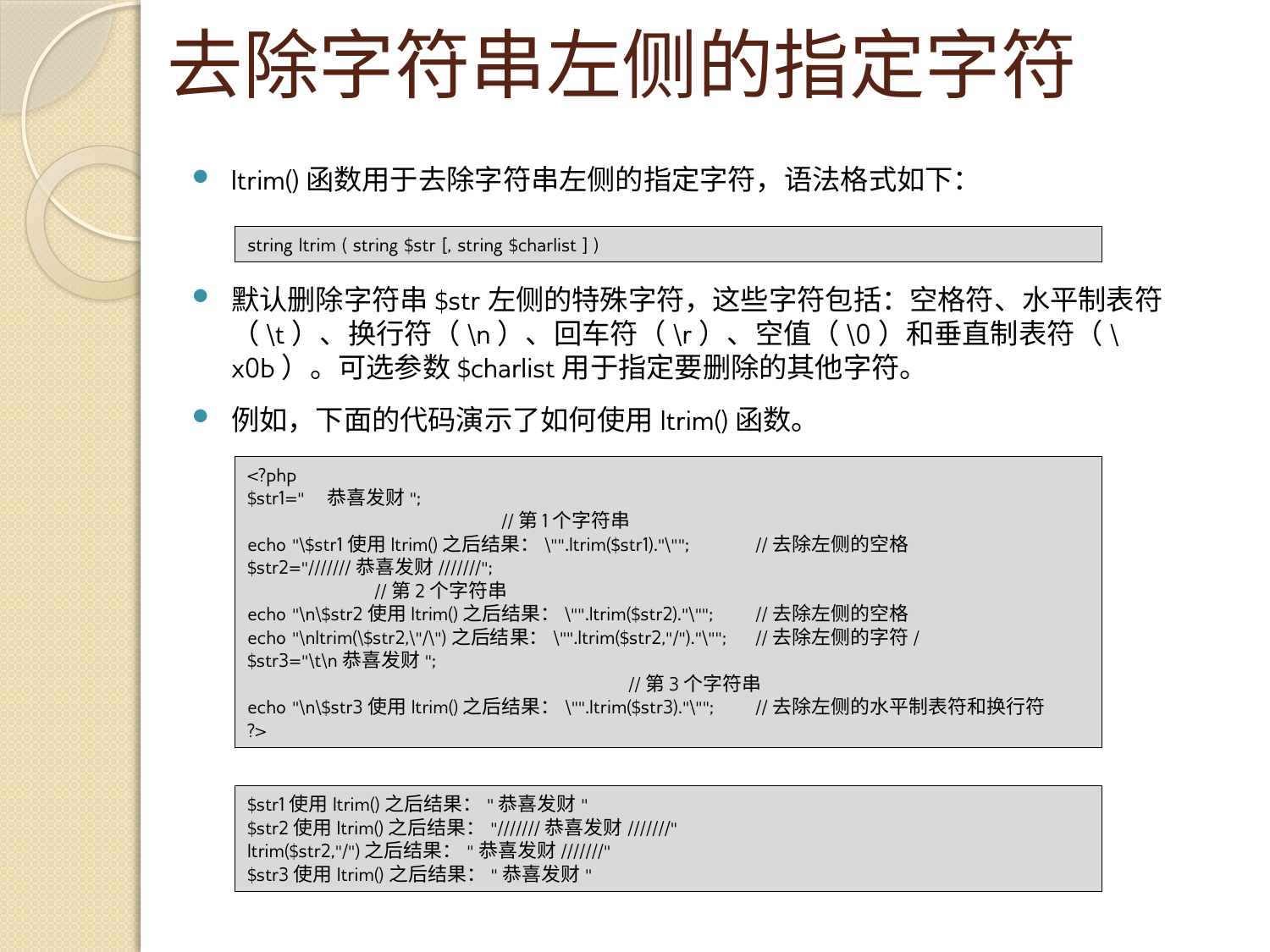

# 去除字符串左侧的指定字符
ltrim()函数用于去除字符串左侧的指定字符，语法格式如下：
string ltrim ( string $str [, string $charlist ] )
默认删除字符串$str左侧的特殊字符，这些字符包括：空格符、水平制表符（\t）、换行符（\n）、回车符（\r）、空值（\0）和垂直制表符（\x0b）。可选参数$charlist用于指定要删除的其他字符。
例如，下面的代码演示了如何使用ltrim()函数。
<?php
$str1="   恭喜发财"; 							//第1个字符串
echo "\$str1使用ltrim()之后结果：\"".ltrim($str1)."\""; 	//去除左侧的空格
$str2="///////恭喜发财///////";						//第2个字符串
echo "\n\$str2使用ltrim()之后结果：\"".ltrim($str2)."\""; 	//去除左侧的空格
echo "\nltrim(\$str2,\"/\")之后结果：\"".ltrim($str2,"/")."\""; 	//去除左侧的字符/
$str3="\t\n恭喜发财";								//第3个字符串
echo "\n\$str3使用ltrim()之后结果：\"".ltrim($str3)."\""; 	//去除左侧的水平制表符和换行符
?>
$str1使用ltrim()之后结果："恭喜发财"
$str2使用ltrim()之后结果："///////恭喜发财///////"
ltrim($str2,"/")之后结果："恭喜发财///////"
$str3使用ltrim()之后结果："恭喜发财"